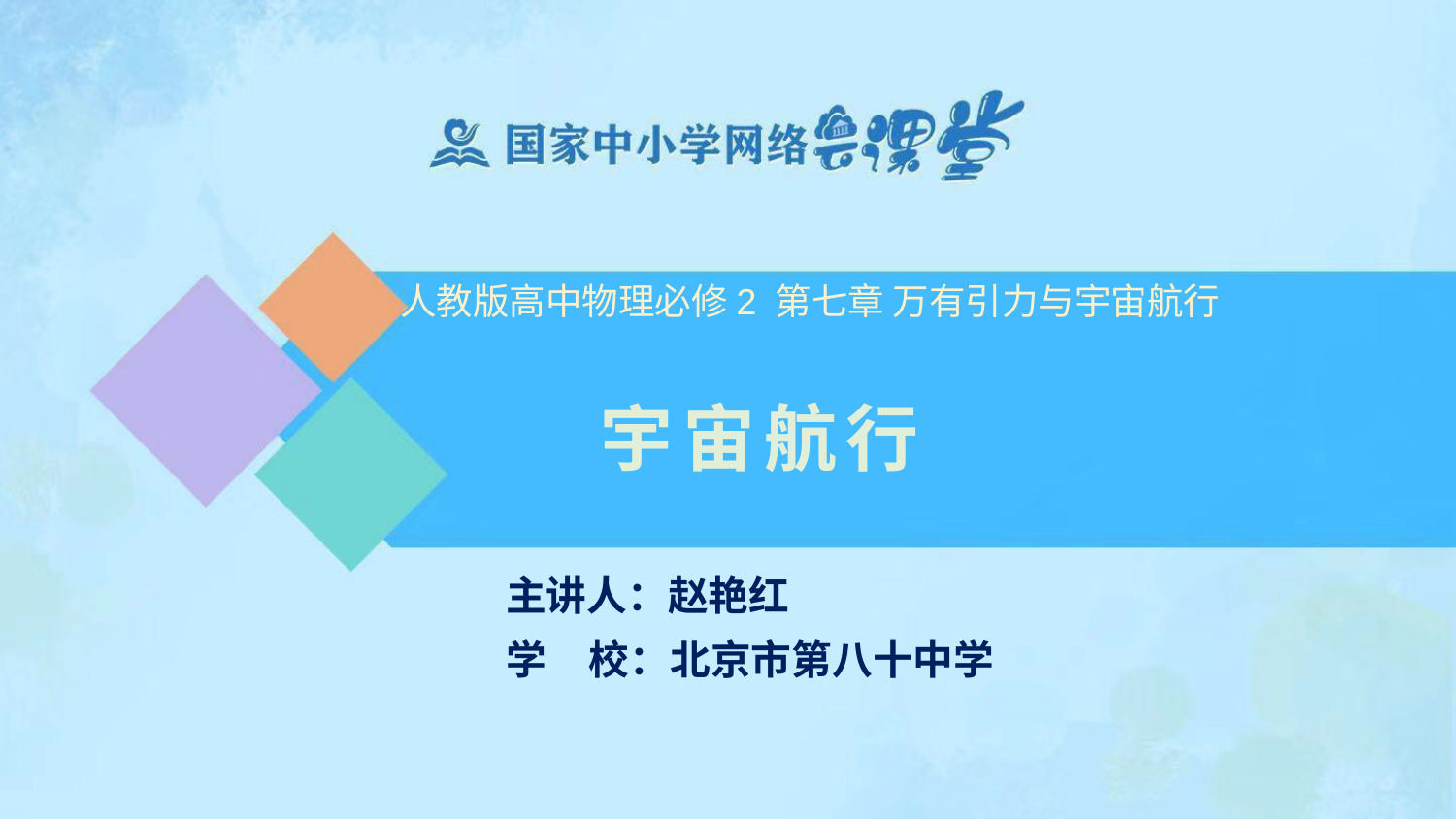

人教版高中物理必修2 第七章 万有引力与宇宙航行
宇宙航行
主讲人：赵艳红
学	校：北京市第八十中学